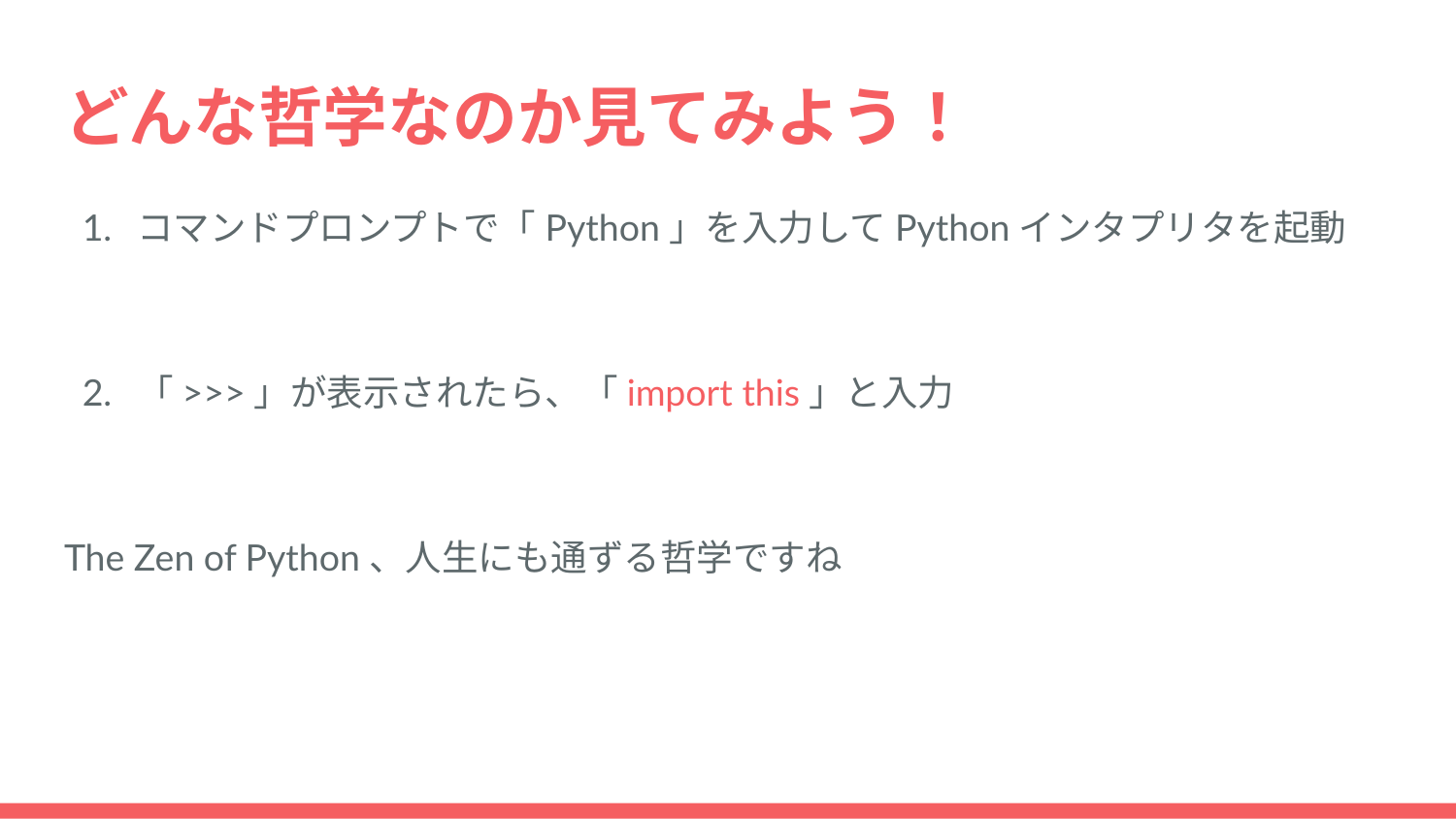

# どんな哲学なのか見てみよう！
コマンドプロンプトで「Python」を入力してPythonインタプリタを起動

「>>>」が表示されたら、「import this」と入力

The Zen of Python、人生にも通ずる哲学ですね